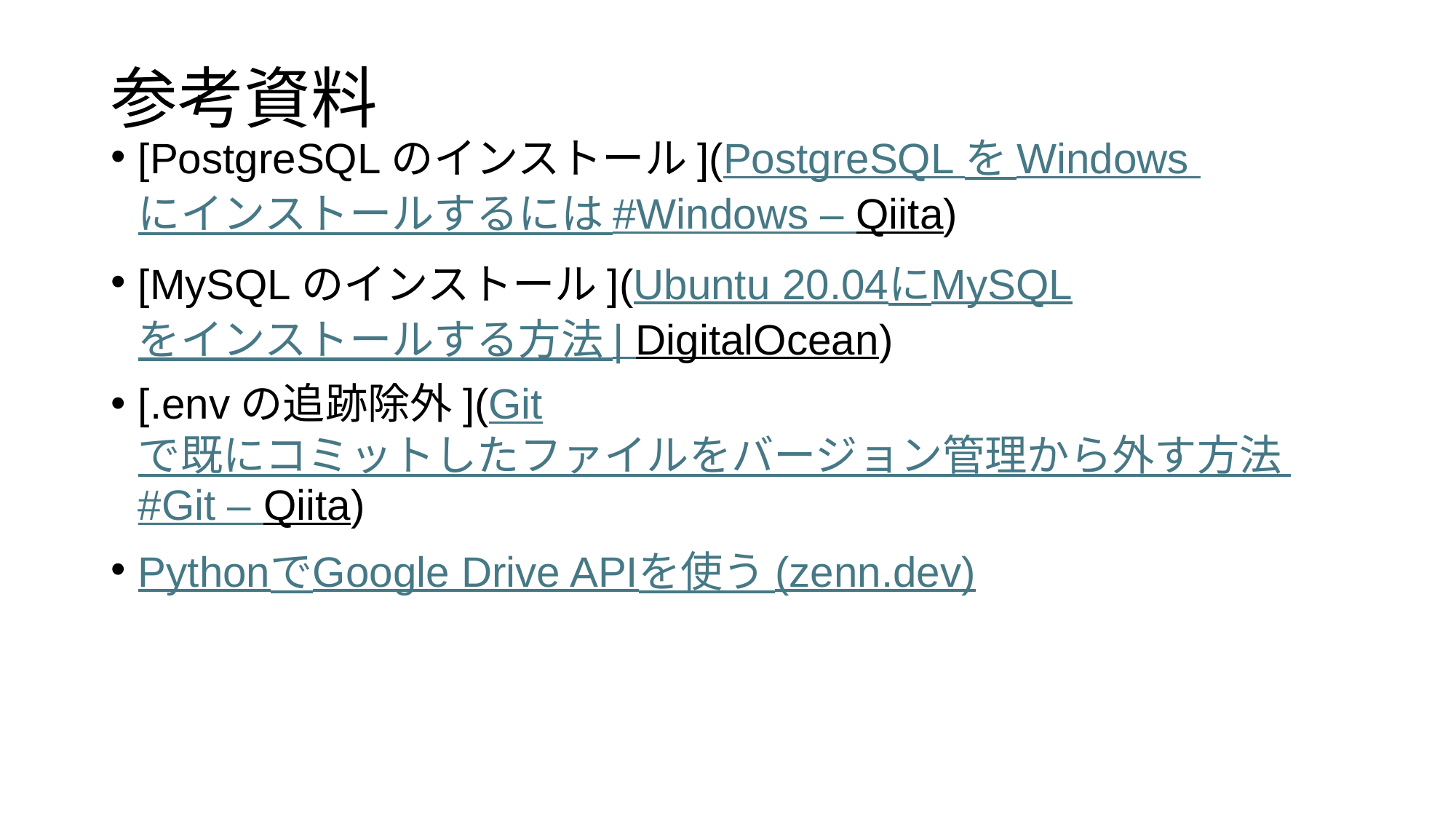

# 参考資料
[PostgreSQLのインストール](PostgreSQL を Windows にインストールするには #Windows – Qiita)
[MySQLのインストール](Ubuntu 20.04にMySQLをインストールする方法 | DigitalOcean)
[.envの追跡除外](Gitで既にコミットしたファイルをバージョン管理から外す方法 #Git – Qiita)
PythonでGoogle Drive APIを使う (zenn.dev)